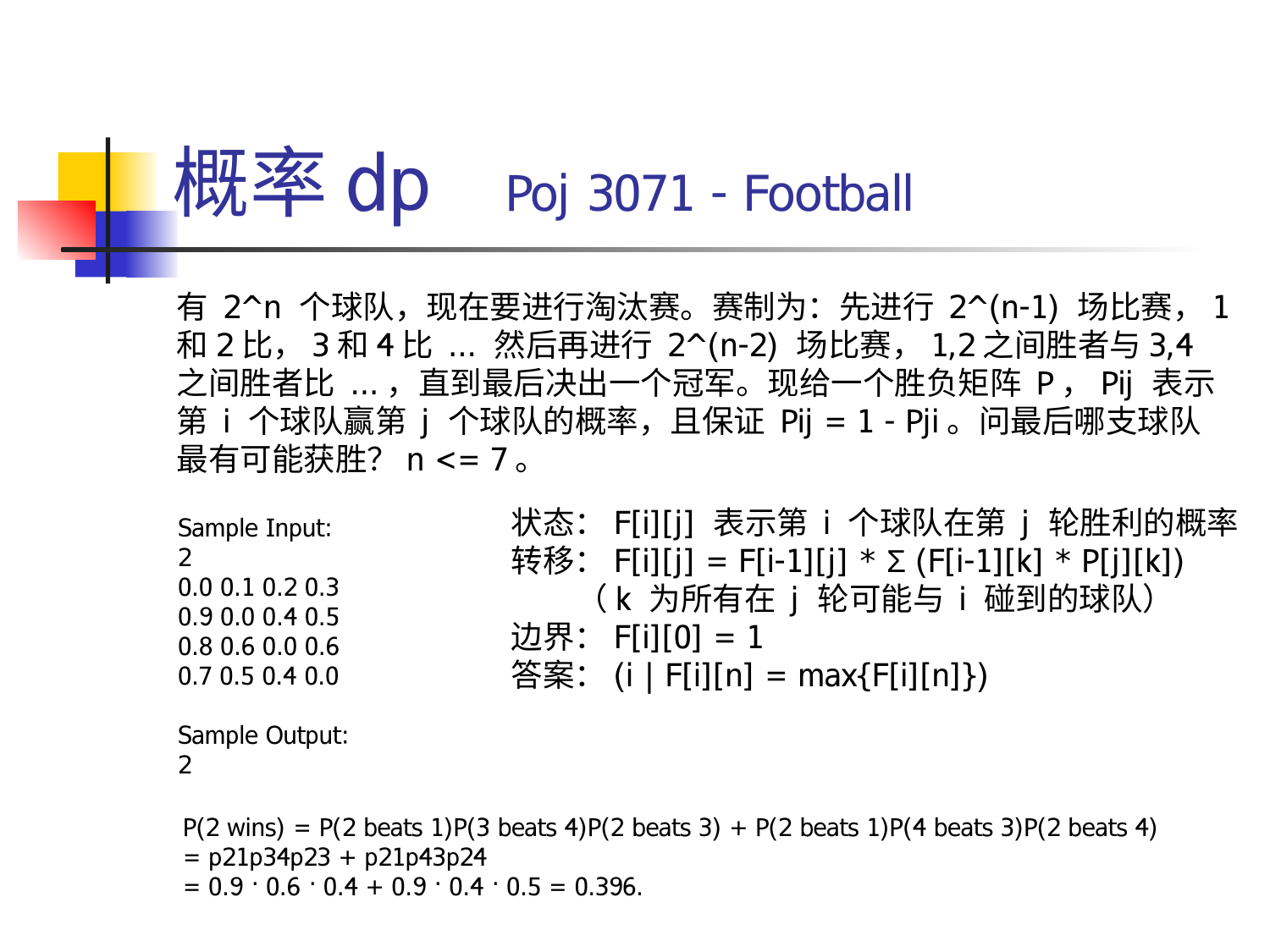

# 概率dp   Poj 3071 - Football
有 2^n 个球队，现在要进行淘汰赛。赛制为：先进行 2^(n-1) 场比赛，1和2比，3和4比 ... 然后再进行 2^(n-2) 场比赛，1,2之间胜者与3,4之间胜者比 ...，直到最后决出一个冠军。现给一个胜负矩阵 P，Pij 表示第 i 个球队赢第 j 个球队的概率，且保证 Pij = 1 - Pji。问最后哪支球队最有可能获胜？n <= 7。

状态：F[i][j] 表示第 i 个球队在第 j 轮胜利的概率
转移：F[i][j] = F[i-1][j] * Σ (F[i-1][k] * P[j][k])
        （k 为所有在 j 轮可能与 i 碰到的球队）
边界：F[i][0] = 1
答案：(i | F[i][n] = max{F[i][n]})
Sample Input:
2
0.0 0.1 0.2 0.3
0.9 0.0 0.4 0.5
0.8 0.6 0.0 0.6
0.7 0.5 0.4 0.0

Sample Output:
2
P(2 wins) = P(2 beats 1)P(3 beats 4)P(2 beats 3) + P(2 beats 1)P(4 beats 3)P(2 beats 4)
= p21p34p23 + p21p43p24
= 0.9 · 0.6 · 0.4 + 0.9 · 0.4 · 0.5 = 0.396.